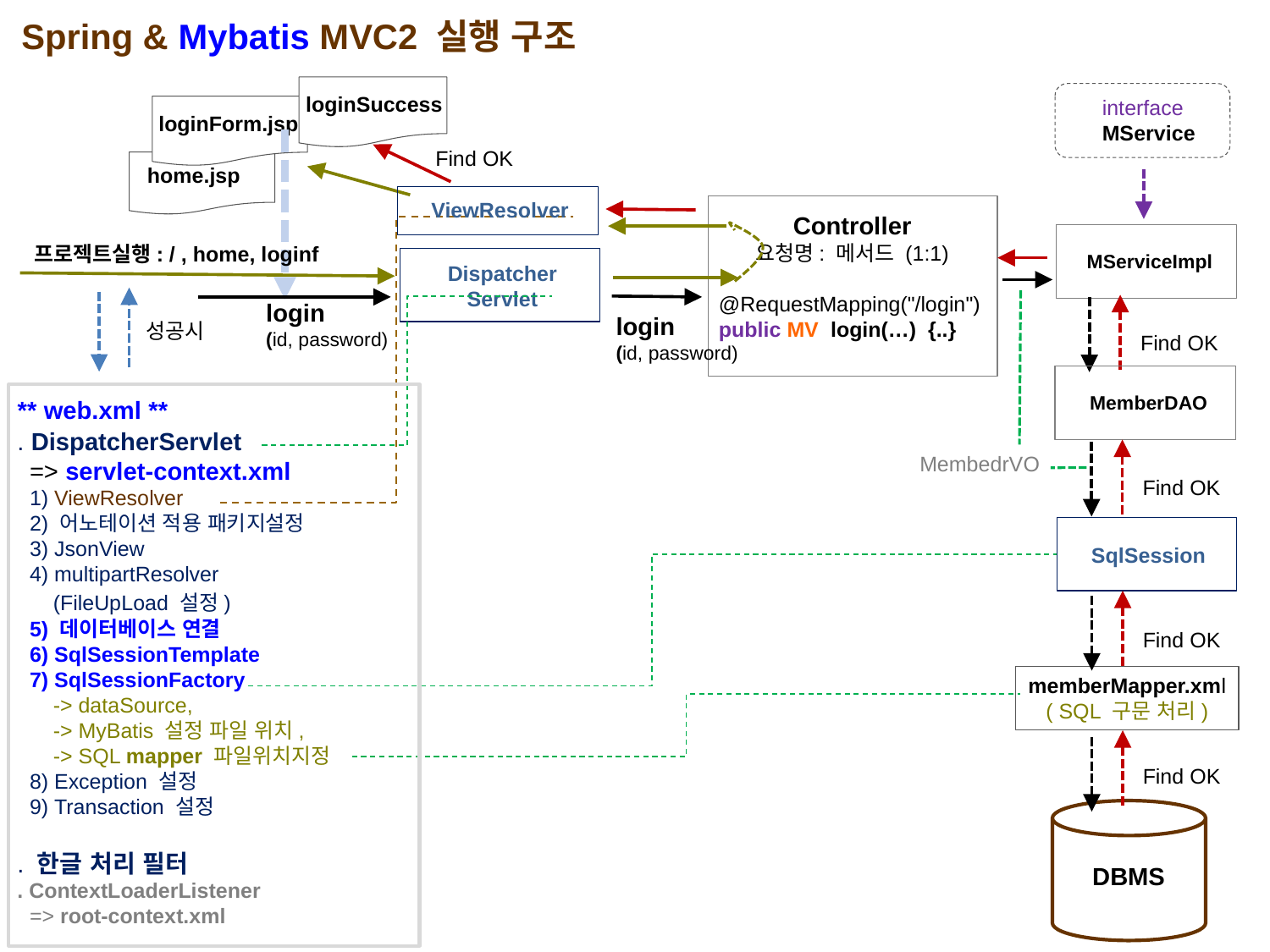

Spring & Mybatis MVC2 실행 구조

loginSuccess

interface
MService

loginForm.jsp
Find OK

home.jsp

ViewResolver

Controller
요청명: 메서드 (1:1)

@RequestMapping("/login")
public MV  login(…)  {..}

MServiceImpl

프로젝트실행: / , home, loginf

Dispatcher
Servlet
login
(id, password)
login
(id, password)
성공시
Find OK

MemberDAO

** web.xml **
. DispatcherServlet
=> servlet-context.xml
1) ViewResolver
2) 어노테이션 적용 패키지설정
3) JsonView
4) multipartResolver
    (FileUpLoad 설정)
5) 데이터베이스 연결
6) SqlSessionTemplate
7) SqlSessionFactory
    -> dataSource,
    -> MyBatis 설정 파일 위치,
    -> SQL mapper 파일위치지정
8) Exception 설정
9) Transaction 설정
. 한글 처리 필터
. ContextLoaderListener
=> root-context.xml
MembedrVO
Find OK

SqlSession
Find OK
memberMapper.xml
( SQL 구문 처리)
Find OK

DBMS